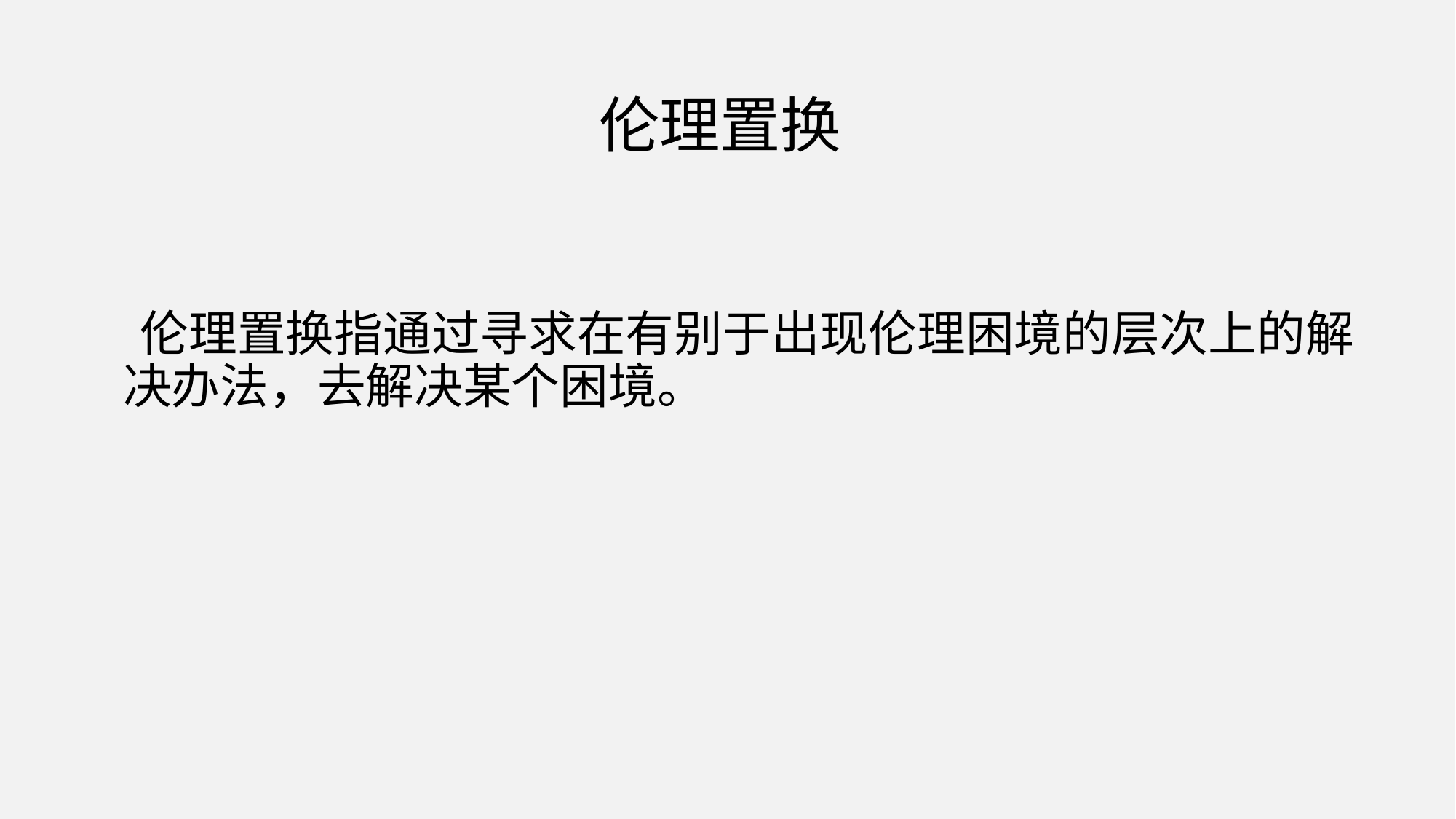

# 伦理置换
   伦理置换指通过寻求在有别于出现伦理困境的层次上的解决办法，去解决某个困境。